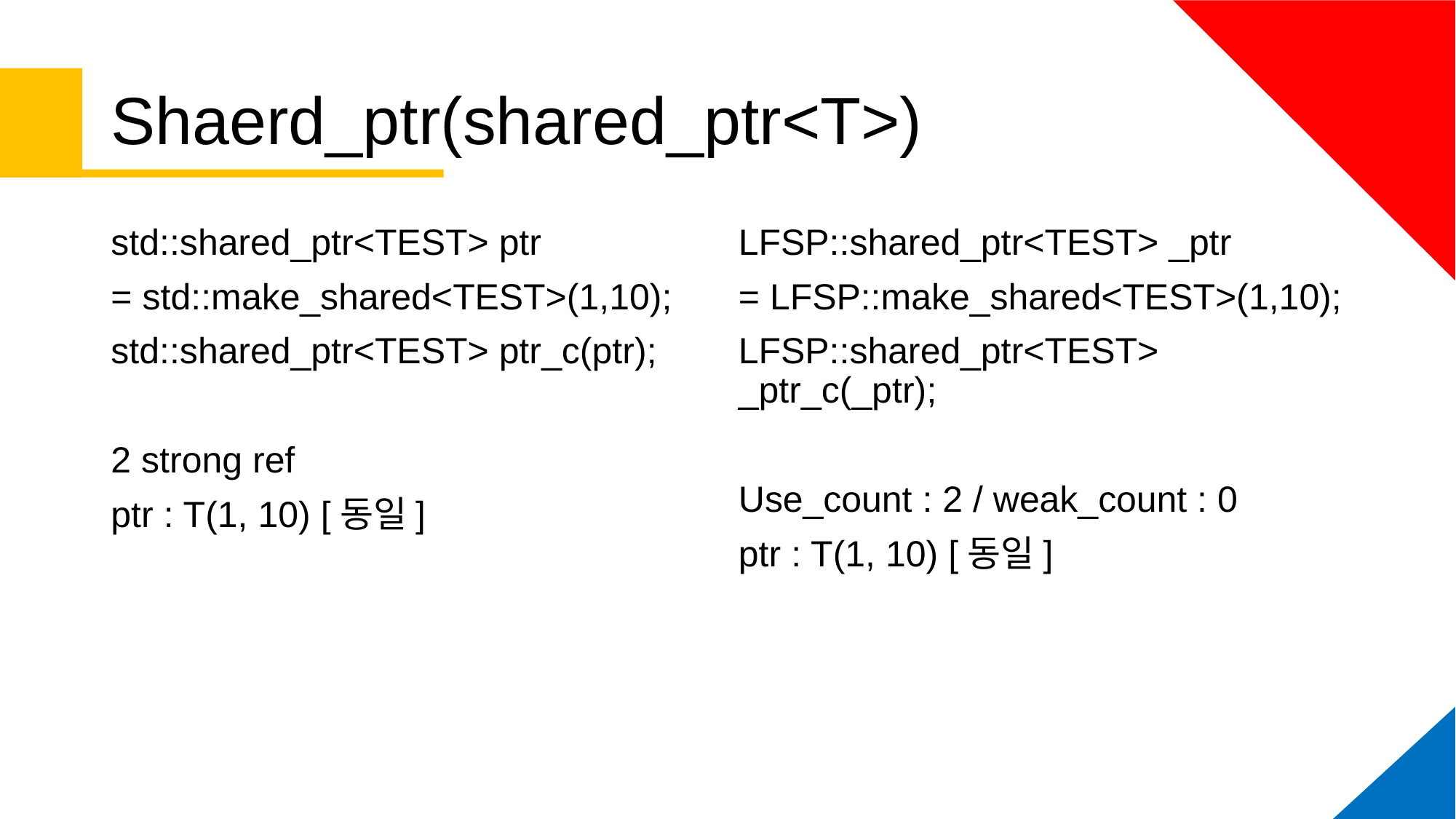

# Shaerd_ptr(shared_ptr<T>)

std::shared_ptr<TEST> ptr
= std::make_shared<TEST>(1,10);
std::shared_ptr<TEST> ptr_c(ptr);

2 strong ref
ptr : T(1, 10) [동일]
LFSP::shared_ptr<TEST> _ptr
= LFSP::make_shared<TEST>(1,10);
LFSP::shared_ptr<TEST> _ptr_c(_ptr);

Use_count : 2 / weak_count : 0
ptr : T(1, 10) [동일]